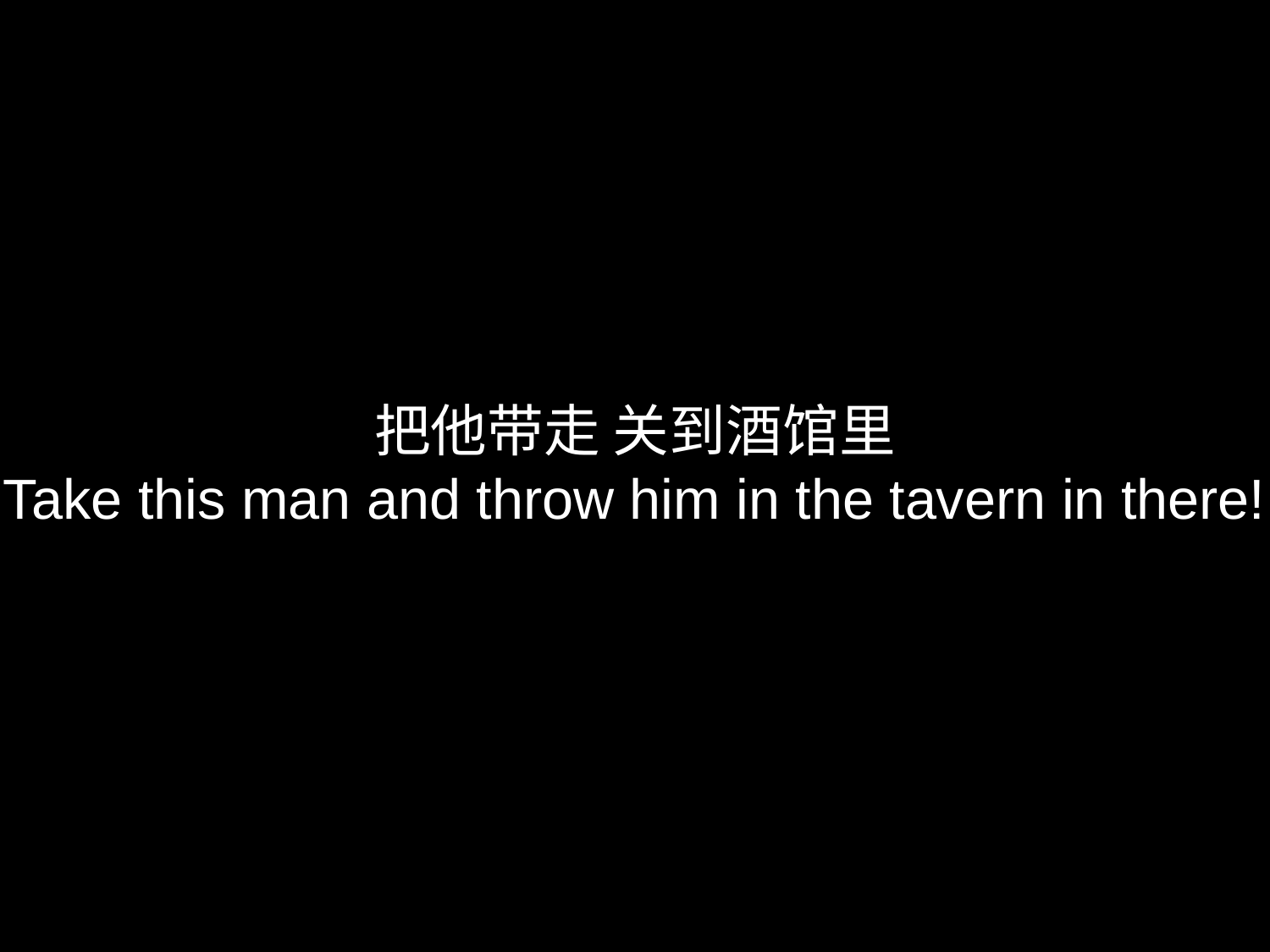

把他带走 关到酒馆里
Take this man and throw him in the tavern in there!